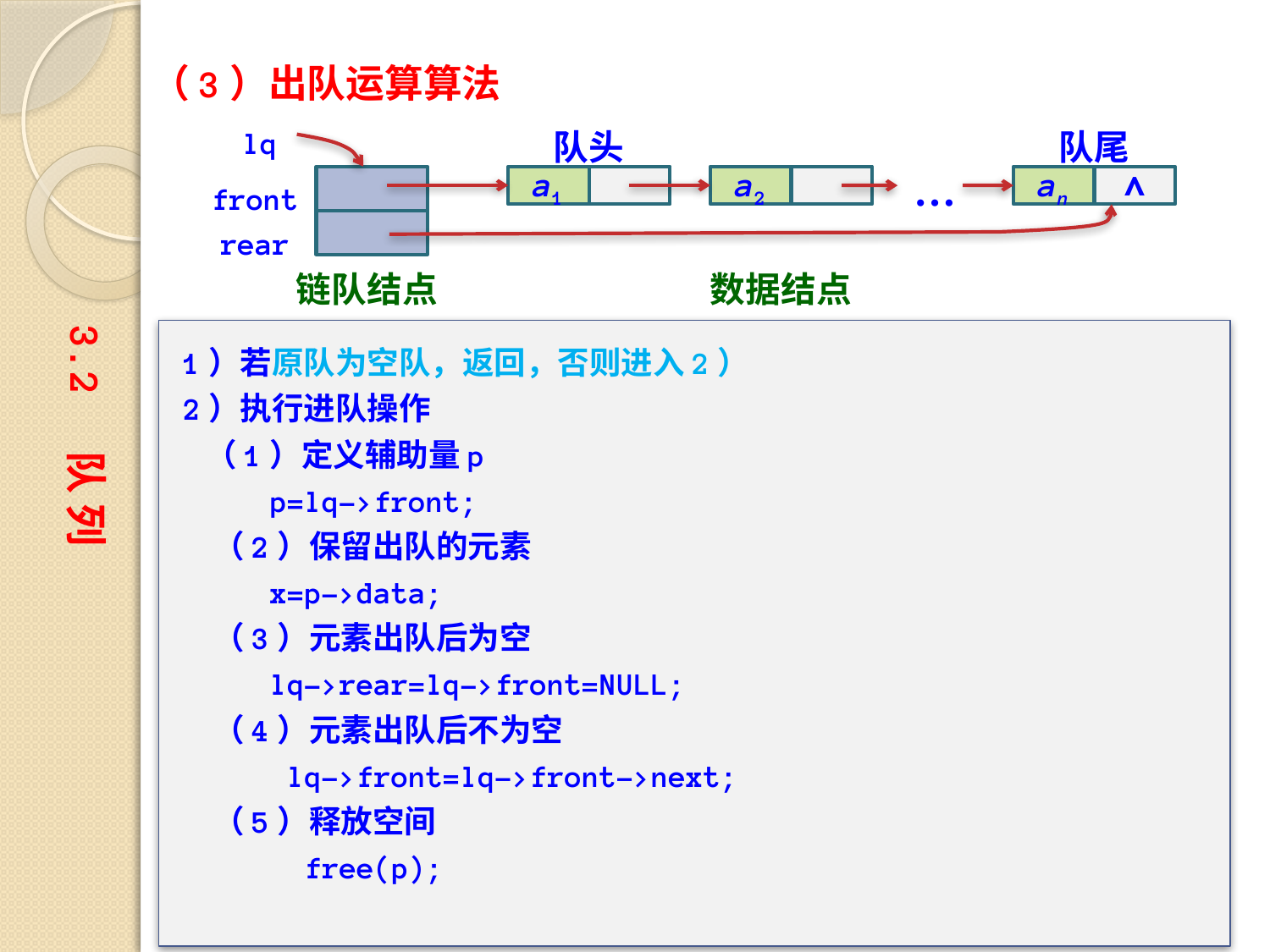

（3）出队运算算法

lq
队头
队尾

…

a1

a2

an
∧
front

rear
链队结点
数据结点
3.2  队 列
1）若原队为空队，返回，否则进入2）
2）执行进队操作
  （1）定义辅助量p
     p=lq->front;
   （2）保留出队的元素
     x=p->data;
   （3）元素出队后为空
     lq->rear=lq->front=NULL;
   （4）元素出队后不为空
      lq->front=lq->front->next;
   （5）释放空间
       free(p);